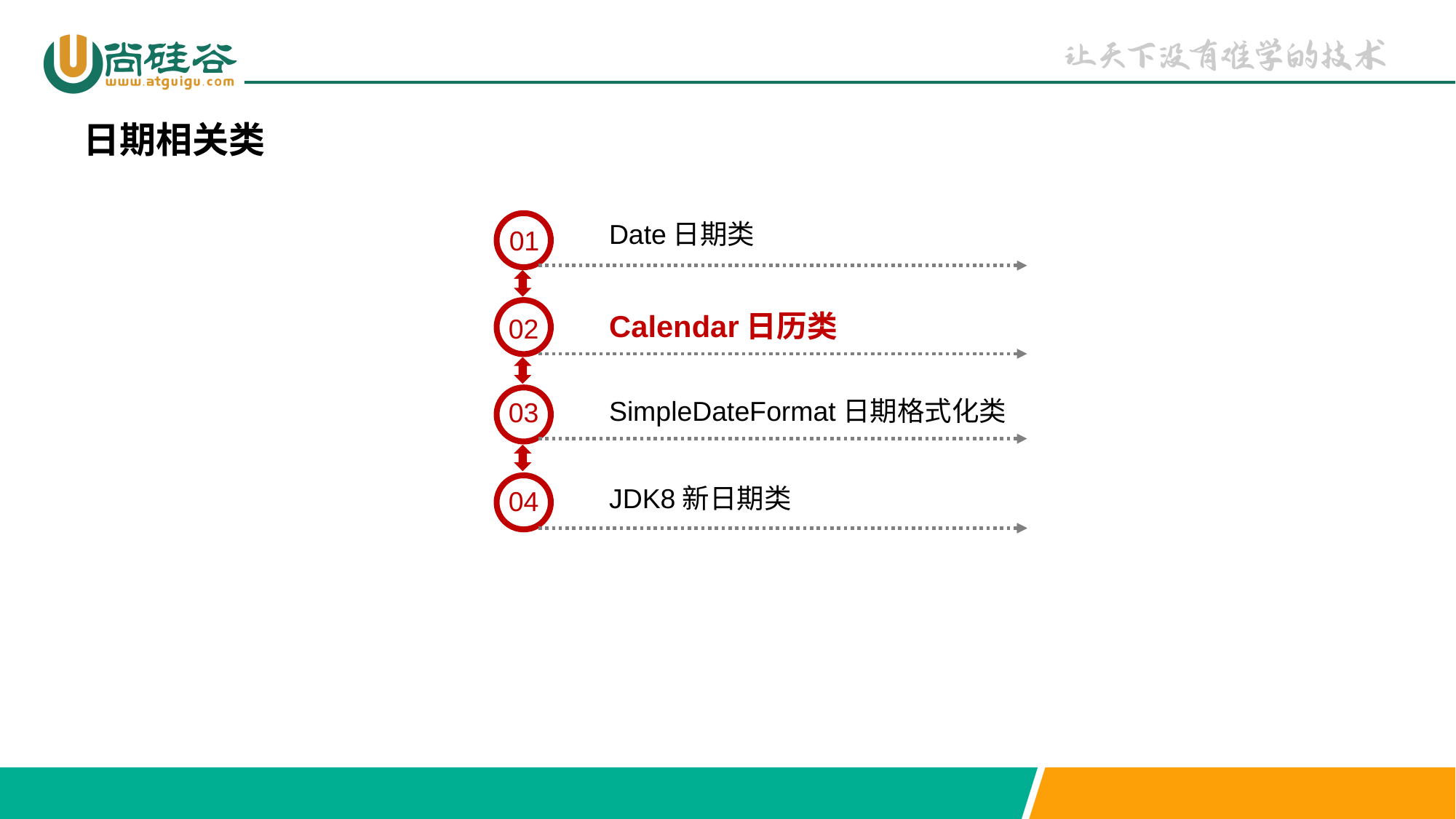

日期相关类

Date日期类
01

Calendar日历类
02

SimpleDateFormat日期格式化类
03

JDK8新日期类
04